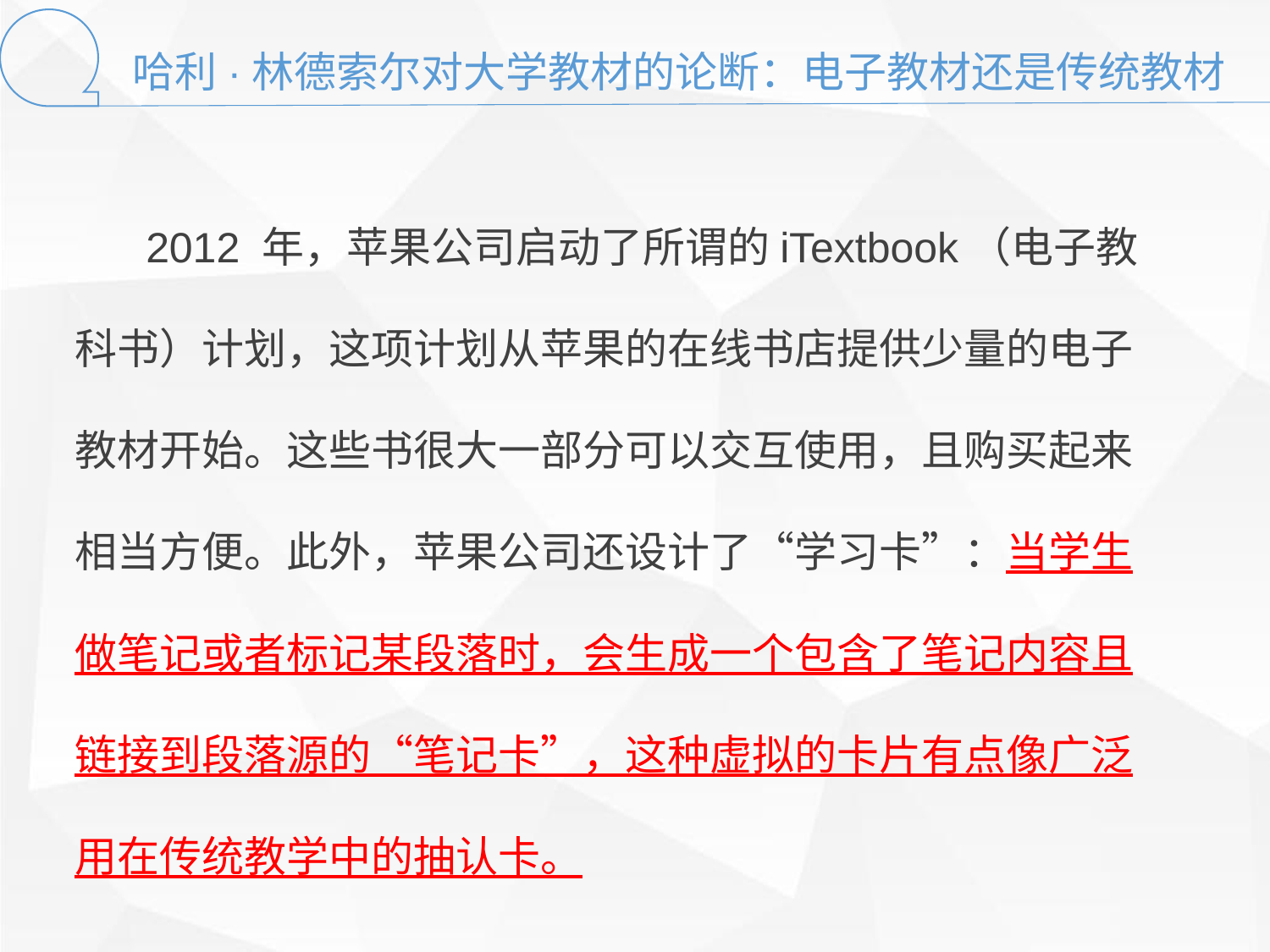

哈利·林德索尔对大学教材的论断：电子教材还是传统教材
      2012 年，苹果公司启动了所谓的iTextbook（电子教科书）计划，这项计划从苹果的在线书店提供少量的电子教材开始。这些书很大一部分可以交互使用，且购买起来相当方便。此外，苹果公司还设计了“学习卡”：当学生做笔记或者标记某段落时，会生成一个包含了笔记内容且链接到段落源的“笔记卡”，这种虚拟的卡片有点像广泛用在传统教学中的抽认卡。